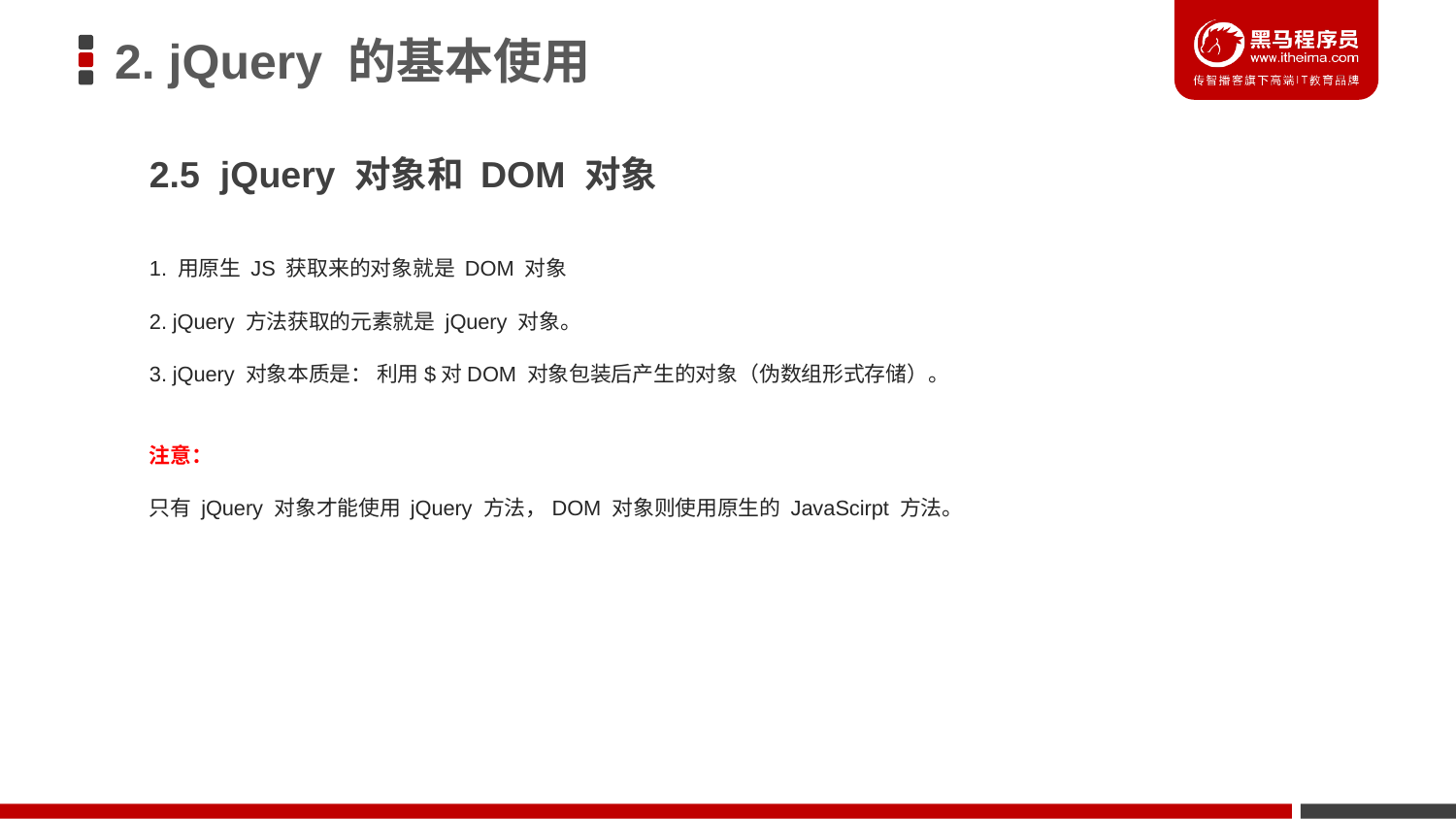

# 2. jQuery 的基本使用
2.5  jQuery 对象和 DOM 对象
1. 用原生 JS 获取来的对象就是 DOM 对象
2. jQuery 方法获取的元素就是 jQuery 对象。
3. jQuery 对象本质是： 利用$对DOM 对象包装后产生的对象（伪数组形式存储）。

注意：
只有 jQuery 对象才能使用 jQuery 方法，DOM 对象则使用原生的 JavaScirpt 方法。